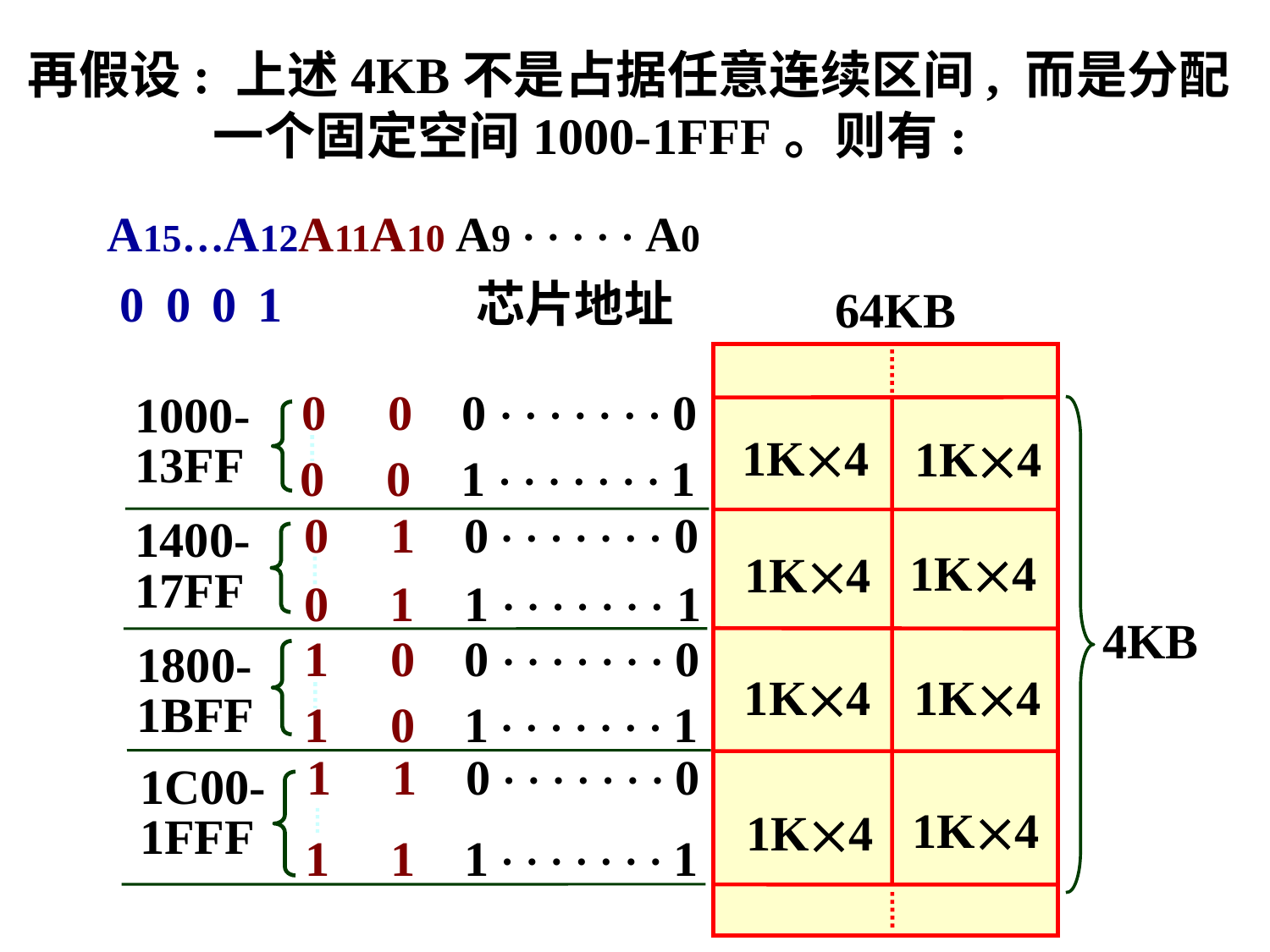

再假设: 上述4KB不是占据任意连续区间, 而是分配一个固定空间1000-1FFF。则有:
A15…A12A11A10 A9 · · · · · A0
0  0  0  1
芯片地址
64KB

 0     0    0 · · · · · · · 0
1000- 13FF

1K×4
1K×4

0     0    1 · · · · · · · 1
0     1    0 · · · · · · · 0

1400- 17FF

1K×4
1K×4

0     1    1 · · · · · · · 1
4KB
1     0    0 · · · · · · · 0

1800- 1BFF

1K×4
1K×4

1     0    1 · · · · · · · 1
1     1    0 · · · · · · · 0

1C00- 1FFF

1K×4
1K×4

1     1    1 · · · · · · · 1